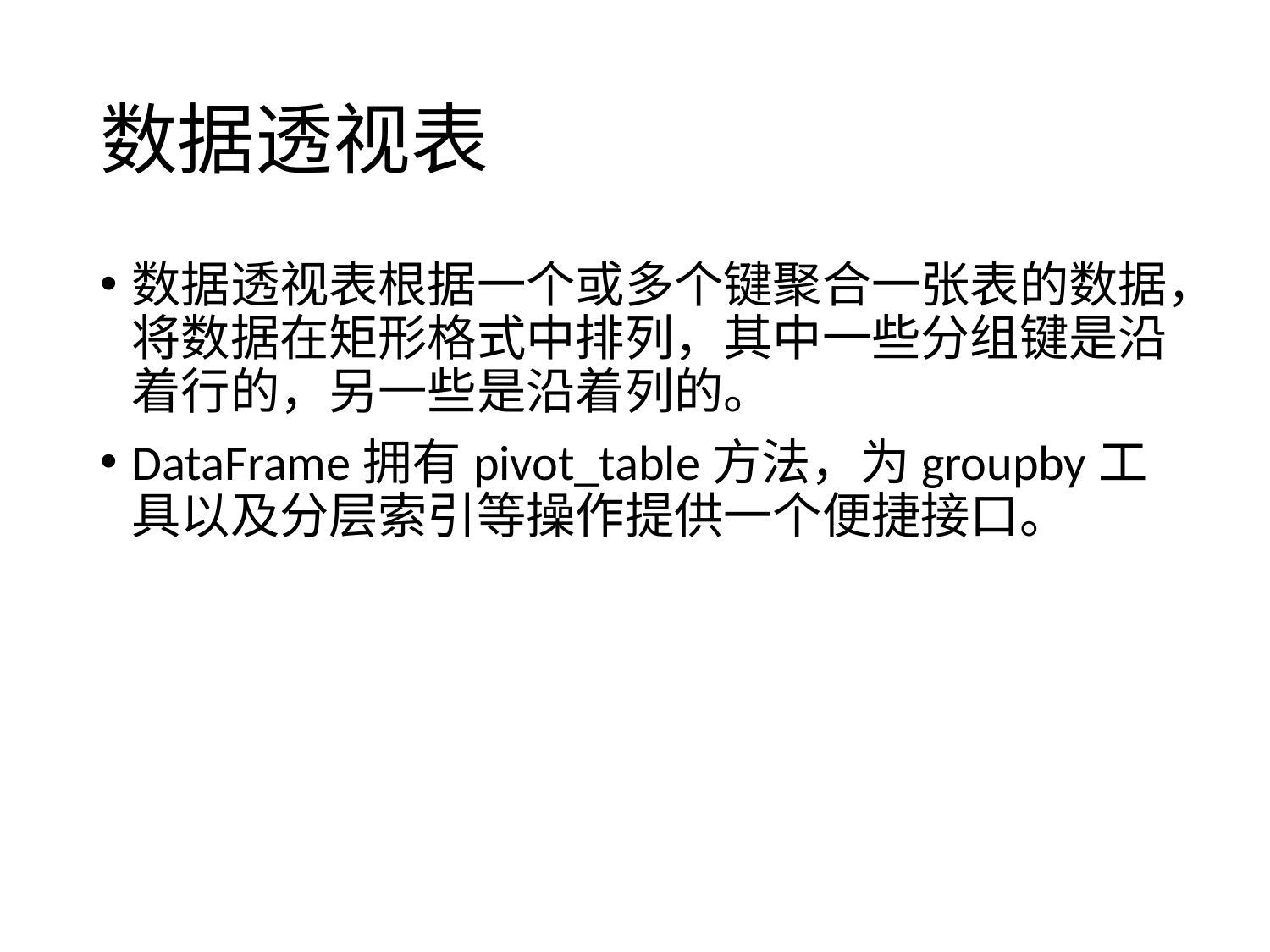

# 数据透视表
数据透视表根据一个或多个键聚合一张表的数据，将数据在矩形格式中排列，其中一些分组键是沿着行的，另一些是沿着列的。
DataFrame拥有pivot_table方法，为groupby工具以及分层索引等操作提供一个便捷接口。
100